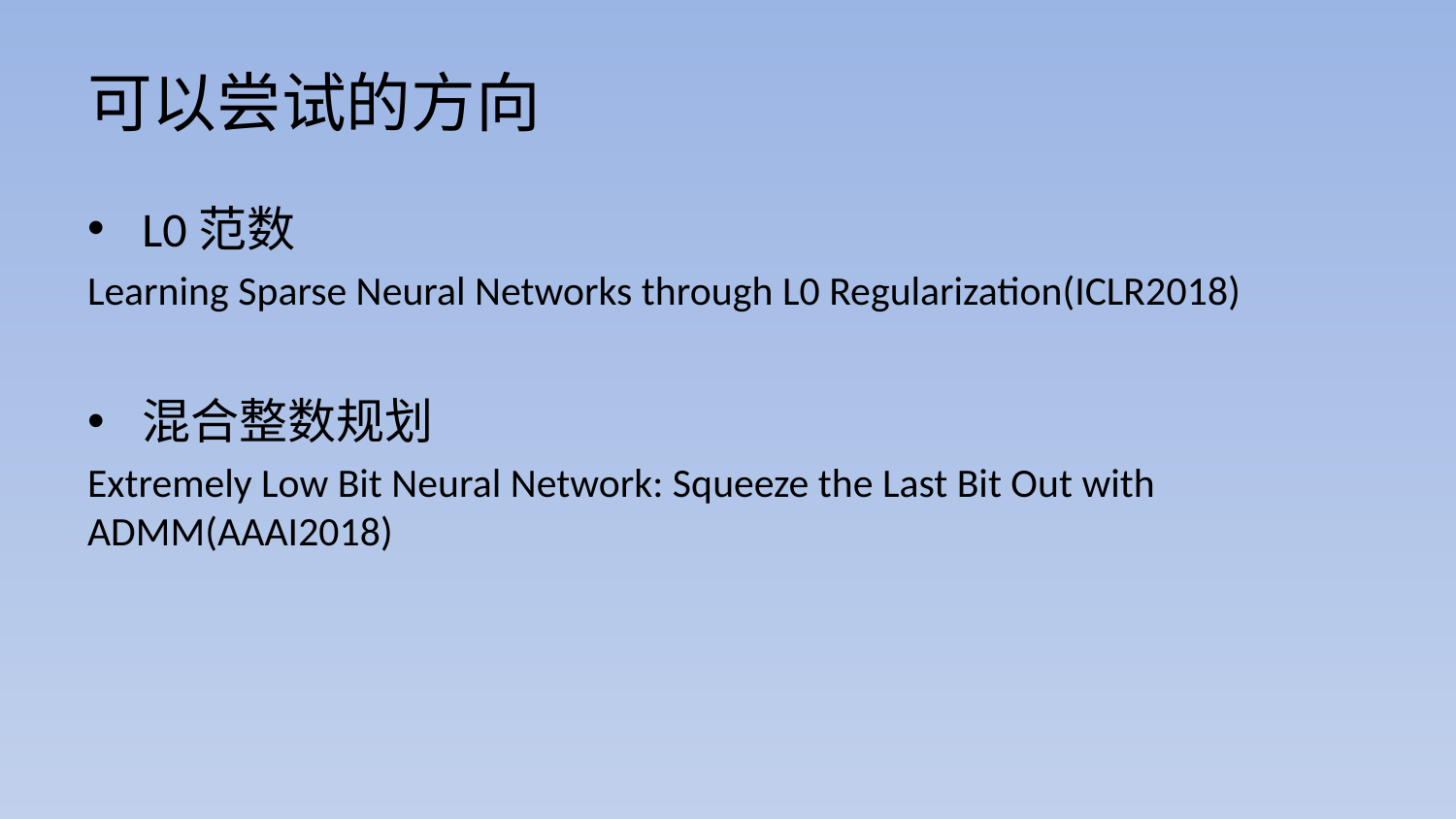

# 可以尝试的方向
L0范数
Learning Sparse Neural Networks through L0 Regularization(ICLR2018)

混合整数规划
Extremely Low Bit Neural Network: Squeeze the Last Bit Out with ADMM(AAAI2018)